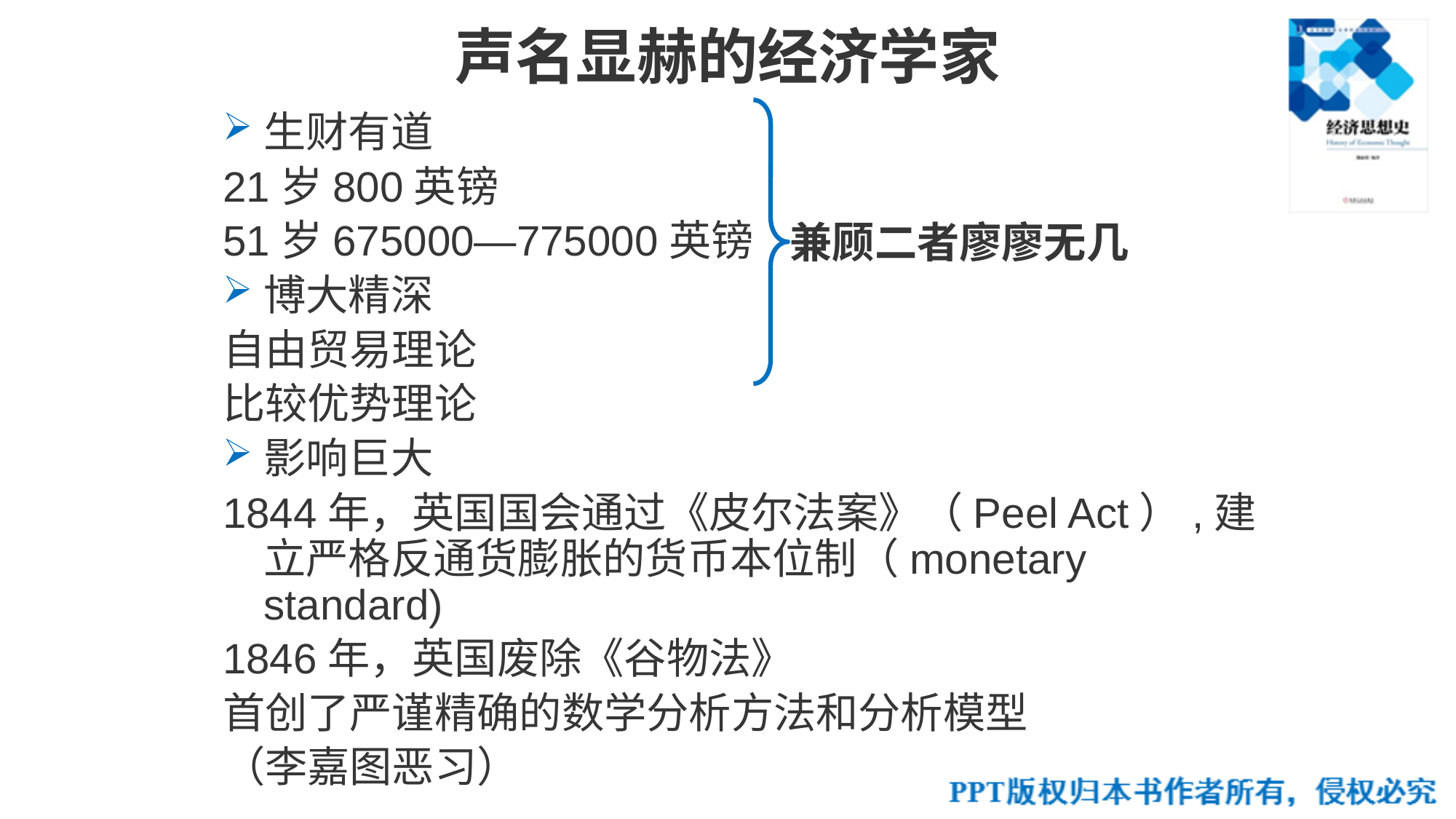

# 声名显赫的经济学家

生财有道
21岁800英镑
51岁675000—775000英镑
博大精深
自由贸易理论
比较优势理论
影响巨大
1844年，英国国会通过《皮尔法案》（Peel Act）,建立严格反通货膨胀的货币本位制（monetary standard)
1846年，英国废除《谷物法》
首创了严谨精确的数学分析方法和分析模型
（李嘉图恶习）

兼顾二者廖廖无几